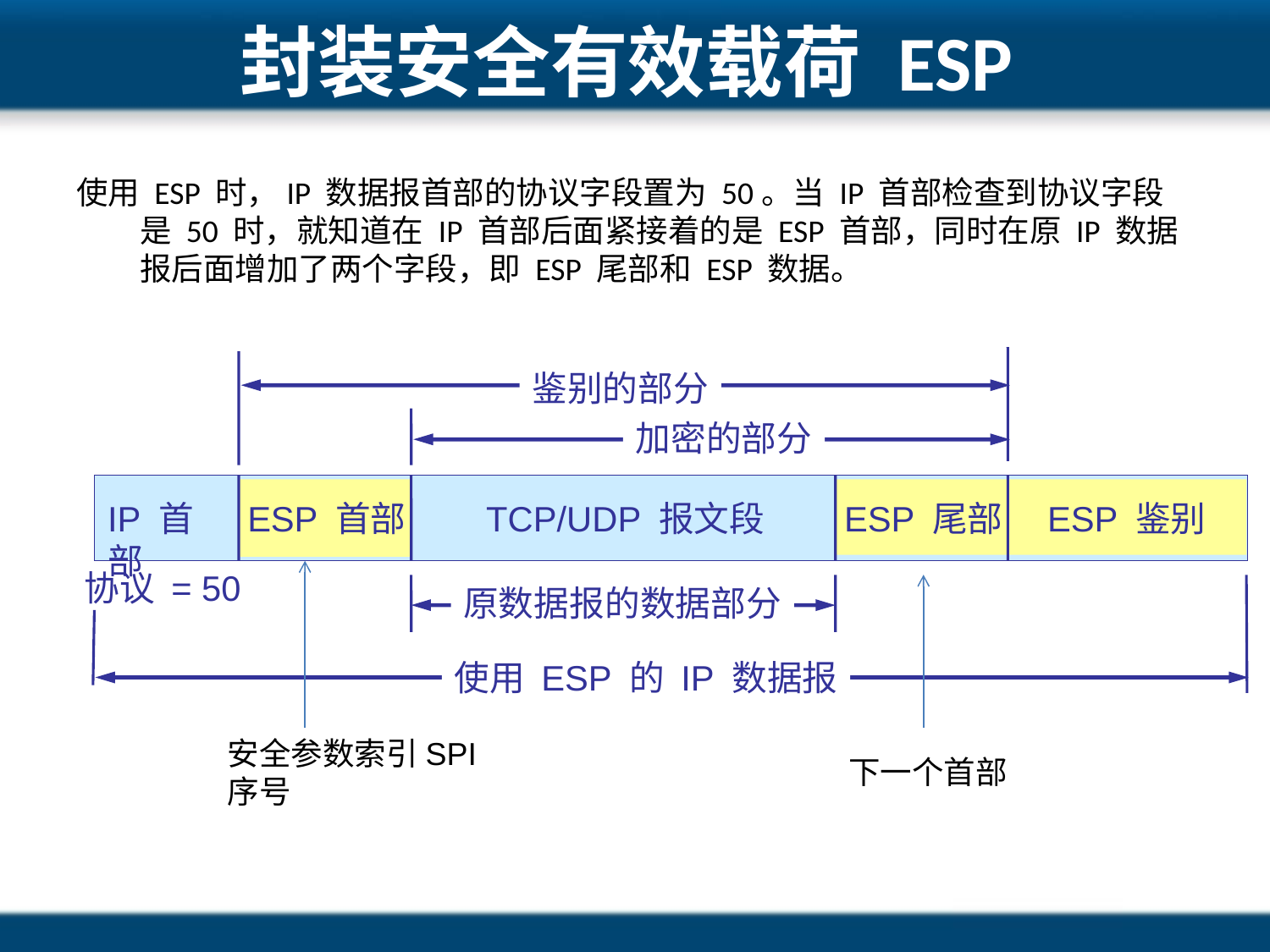

# 封装安全有效载荷 ESP
使用 ESP 时，IP 数据报首部的协议字段置为 50。当 IP 首部检查到协议字段是 50 时，就知道在 IP 首部后面紧接着的是 ESP 首部，同时在原 IP 数据报后面增加了两个字段，即 ESP 尾部和 ESP 数据。

鉴别的部分

加密的部分

IP 首部
ESP 首部
TCP/UDP 报文段
ESP 尾部
ESP 鉴别
协议 = 50
原数据报的数据部分

使用 ESP 的 IP 数据报

安全参数索引SPI
序号
下一个首部